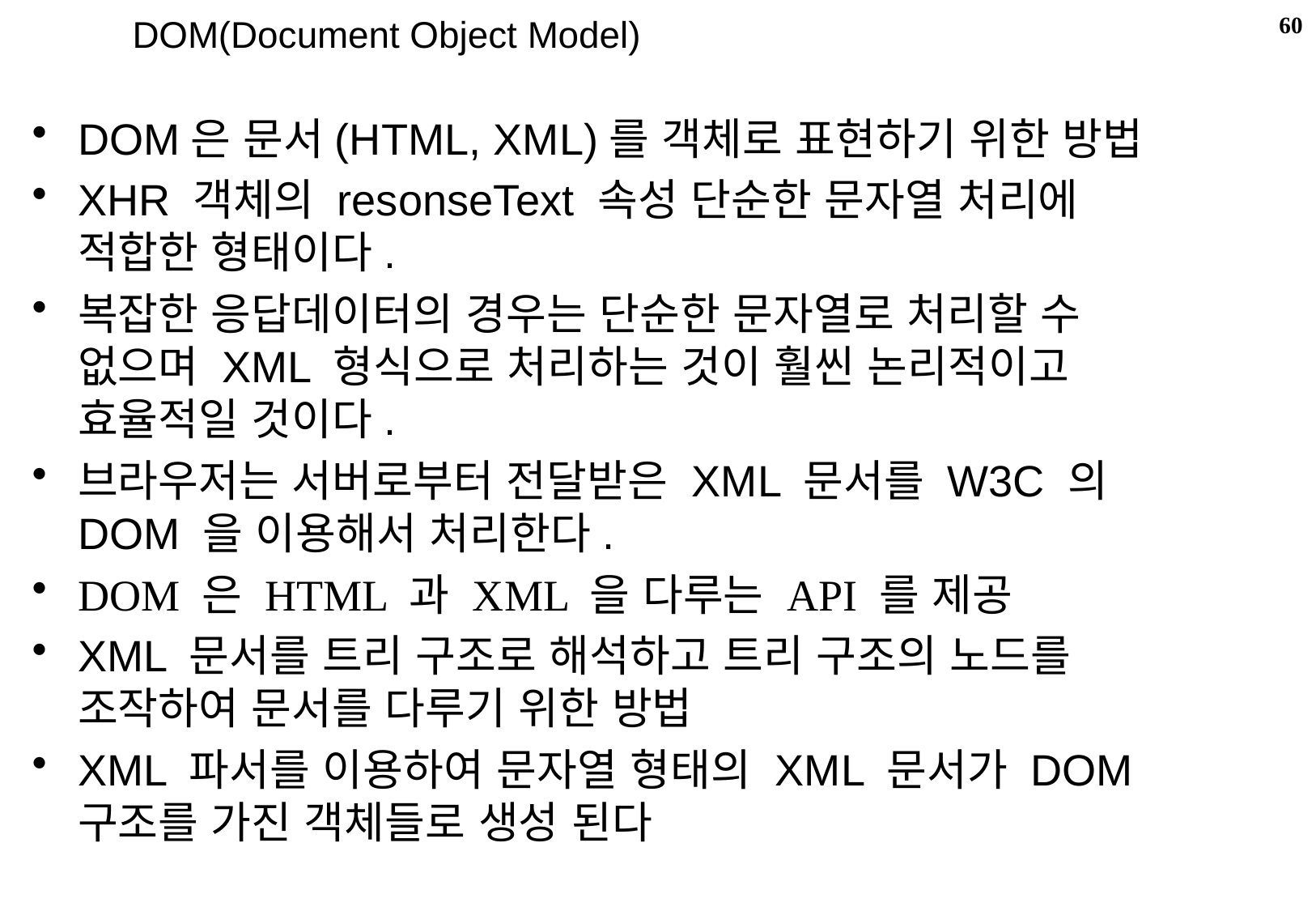

60
DOM(Document Object Model)
DOM은 문서(HTML, XML)를 객체로 표현하기 위한 방법
XHR 객체의 resonseText 속성 단순한 문자열 처리에 적합한 형태이다.
복잡한 응답데이터의 경우는 단순한 문자열로 처리할 수 없으며 XML 형식으로 처리하는 것이 훨씬 논리적이고 효율적일 것이다.
브라우저는 서버로부터 전달받은 XML 문서를 W3C 의 DOM 을 이용해서 처리한다.
DOM 은 HTML 과 XML 을 다루는 API 를 제공
XML 문서를 트리 구조로 해석하고 트리 구조의 노드를 조작하여 문서를 다루기 위한 방법
XML 파서를 이용하여 문자열 형태의 XML 문서가 DOM 구조를 가진 객체들로 생성 된다